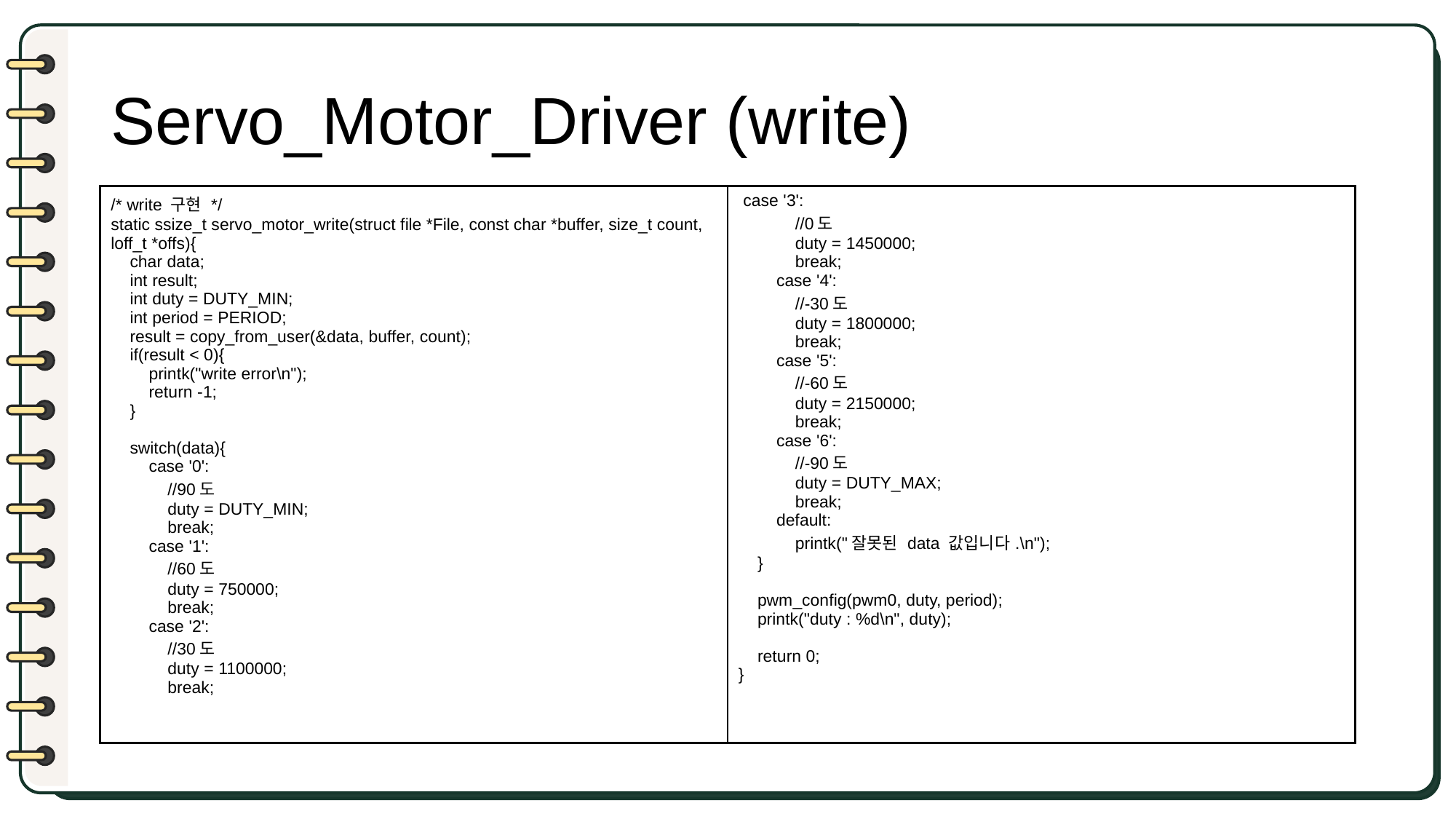

# Servo_Motor_Driver (write)
| /\* write 구현 \*/ static ssize\_t servo\_motor\_write(struct file \*File, const char \*buffer, size\_t count, loff\_t \*offs){     char data;     int result;     int duty = DUTY\_MIN;     int period = PERIOD;     result = copy\_from\_user(&data, buffer, count);     if(result < 0){         printk("write error\n");         return -1;     }     switch(data){         case '0':             //90도             duty = DUTY\_MIN;                 break;         case '1':             //60도             duty = 750000;             break;         case '2':             //30도             duty = 1100000;             break; | case '3':             //0도             duty = 1450000;             break;         case '4':             //-30도             duty = 1800000;             break;         case '5':             //-60도             duty = 2150000;             break;         case '6':             //-90도             duty = DUTY\_MAX;             break;         default:             printk("잘못된 data 값입니다.\n");     }     pwm\_config(pwm0, duty, period);     printk("duty : %d\n", duty);     return 0; } |
| --- | --- |